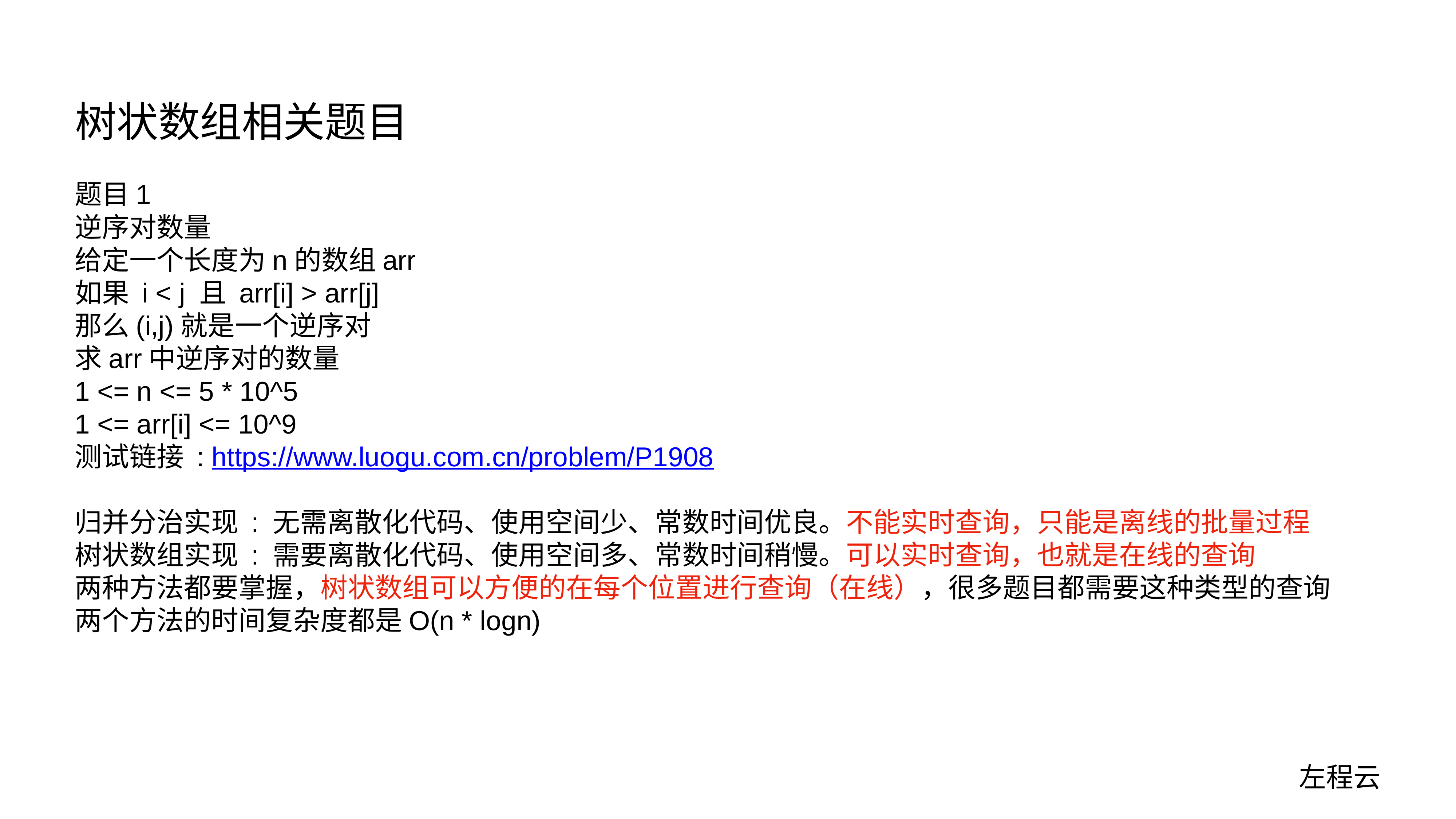

# 树状数组相关题目
题目1
逆序对数量
给定一个长度为n的数组arr
如果 i < j 且 arr[i] > arr[j]
那么(i,j)就是一个逆序对
求arr中逆序对的数量
1 <= n <= 5 * 10^5
1 <= arr[i] <= 10^9
测试链接 : https://www.luogu.com.cn/problem/P1908

归并分治实现 : 无需离散化代码、使用空间少、常数时间优良。不能实时查询，只能是离线的批量过程
树状数组实现 : 需要离散化代码、使用空间多、常数时间稍慢。可以实时查询，也就是在线的查询
两种方法都要掌握，树状数组可以方便的在每个位置进行查询（在线），很多题目都需要这种类型的查询
两个方法的时间复杂度都是O(n * logn)
左程云